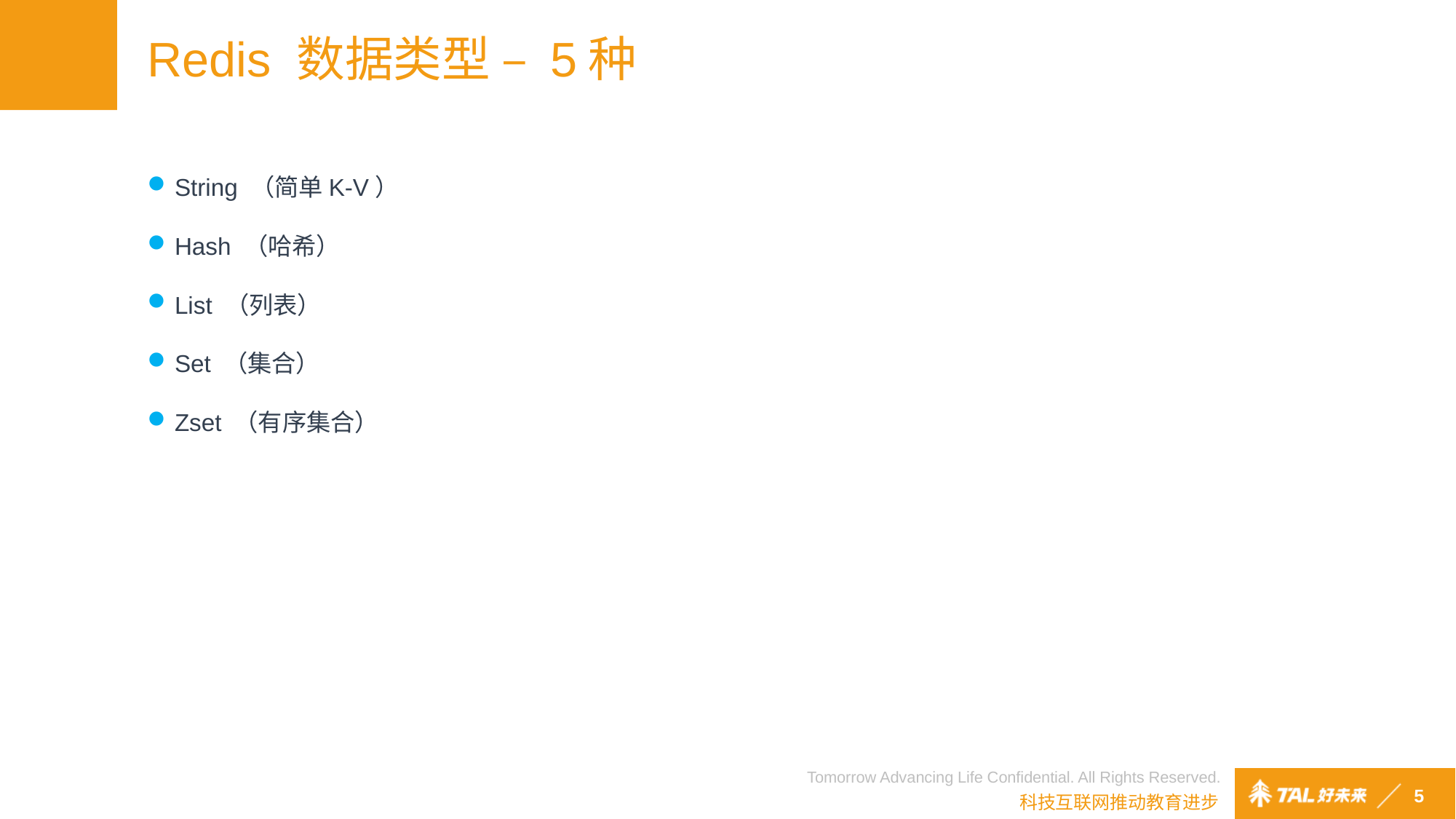

# Redis 数据类型 – 5种
String （简单K-V）
Hash （哈希）
List （列表）
Set （集合）
Zset （有序集合）
5